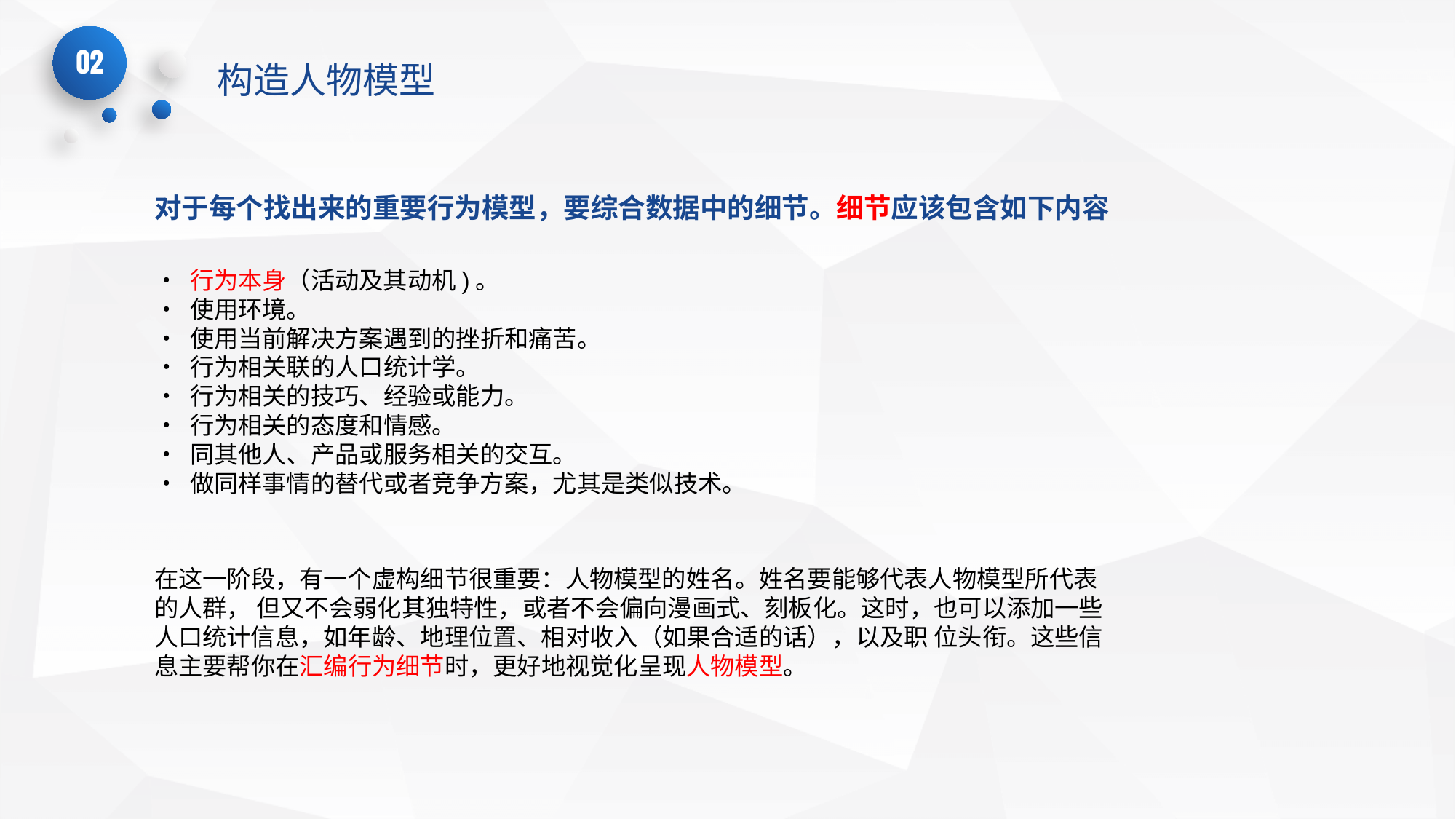

02

构造人物模型

对于每个找出来的重要行为模型，要综合数据中的细节。细节应该包含如下内容
• 行为本身（活动及其动机)。
• 使用环境。
• 使用当前解决方案遇到的挫折和痛苦。
• 行为相关联的人口统计学。
• 行为相关的技巧、经验或能力。
• 行为相关的态度和情感。
• 同其他人、产品或服务相关的交互。
• 做同样事情的替代或者竞争方案，尤其是类似技术。
在这一阶段，有一个虚构细节很重要：人物模型的姓名。姓名要能够代表人物模型所代表的人群， 但又不会弱化其独特性，或者不会偏向漫画式、刻板化。这时，也可以添加一些人口统计信息，如年龄、地理位置、相对收入（如果合适的话），以及职 位头衔。这些信息主要帮你在汇编行为细节时，更好地视觉化呈现人物模型。